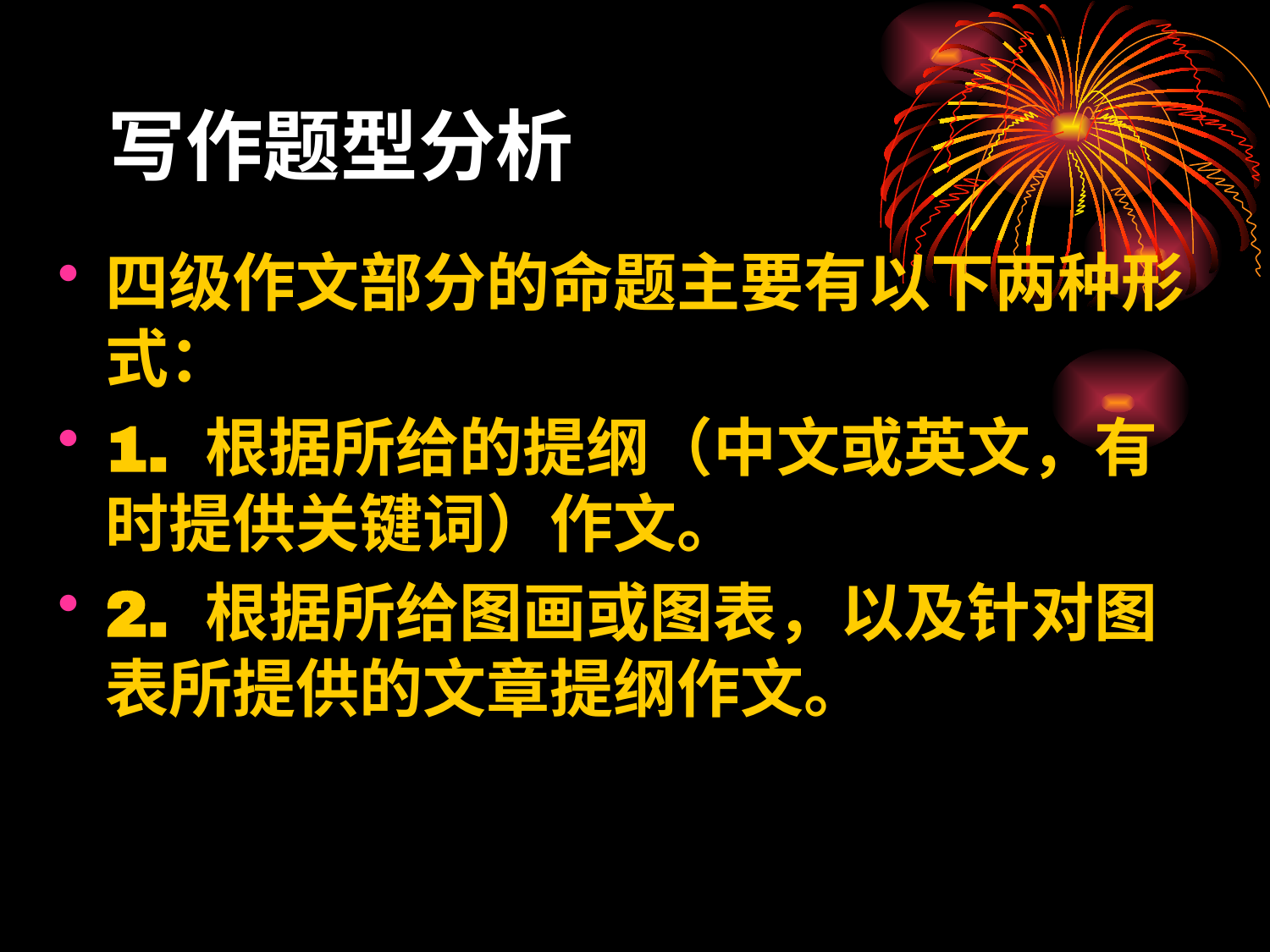

# 写作题型分析
四级作文部分的命题主要有以下两种形式：
1. 根据所给的提纲（中文或英文，有时提供关键词）作文。
2. 根据所给图画或图表，以及针对图表所提供的文章提纲作文。